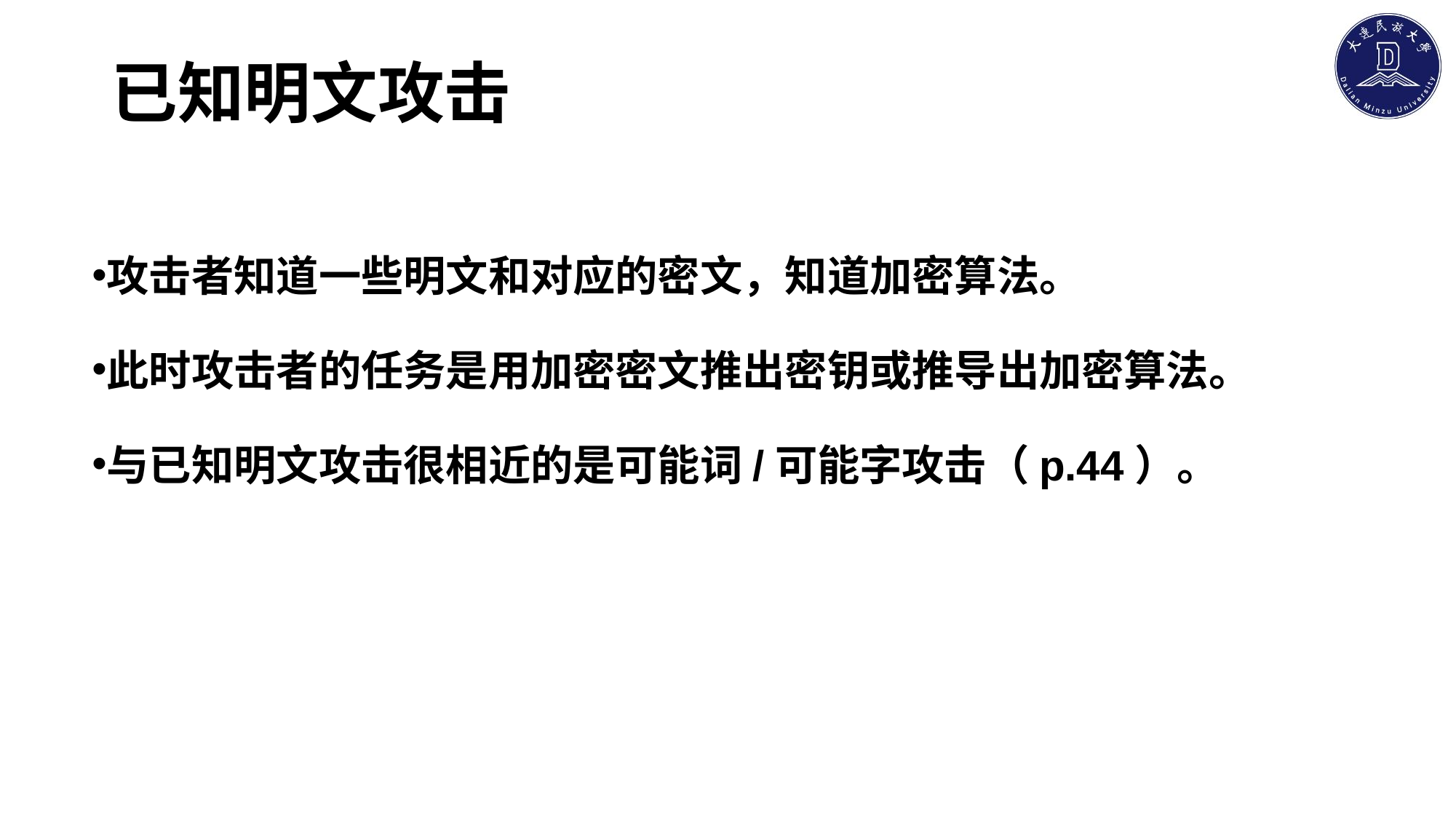

# 已知明文攻击
攻击者知道一些明文和对应的密文，知道加密算法。
此时攻击者的任务是用加密密文推出密钥或推导出加密算法。
与已知明文攻击很相近的是可能词/可能字攻击（p.44）。